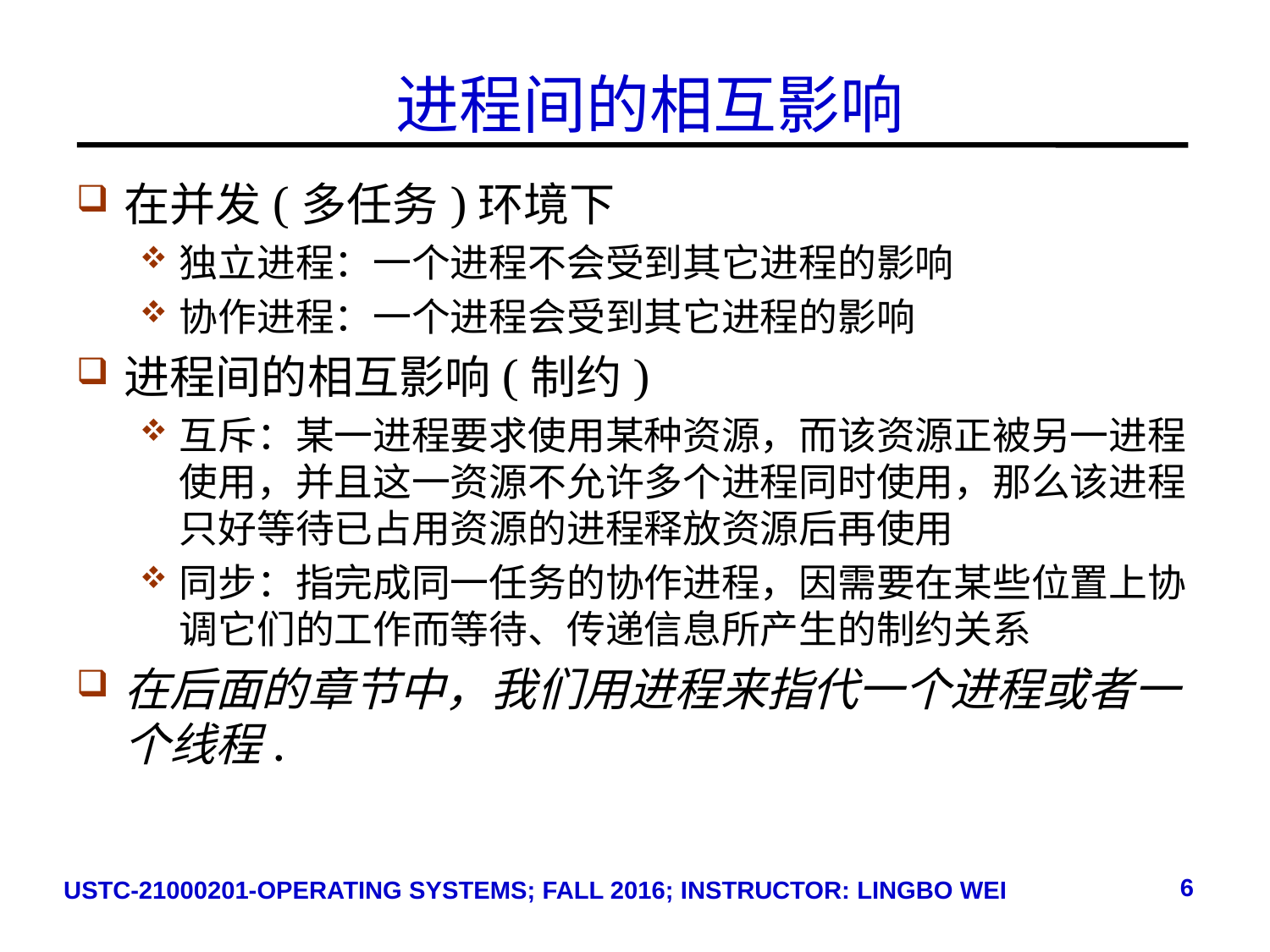

# 进程间的相互影响
在并发(多任务)环境下
独立进程：一个进程不会受到其它进程的影响
协作进程：一个进程会受到其它进程的影响
进程间的相互影响(制约)
互斥：某一进程要求使用某种资源，而该资源正被另一进程使用，并且这一资源不允许多个进程同时使用，那么该进程只好等待已占用资源的进程释放资源后再使用
同步：指完成同一任务的协作进程，因需要在某些位置上协调它们的工作而等待、传递信息所产生的制约关系
在后面的章节中，我们用进程来指代一个进程或者一个线程.
6
USTC-21000201-OPERATING SYSTEMS; FALL 2016; INSTRUCTOR: LINGBO WEI